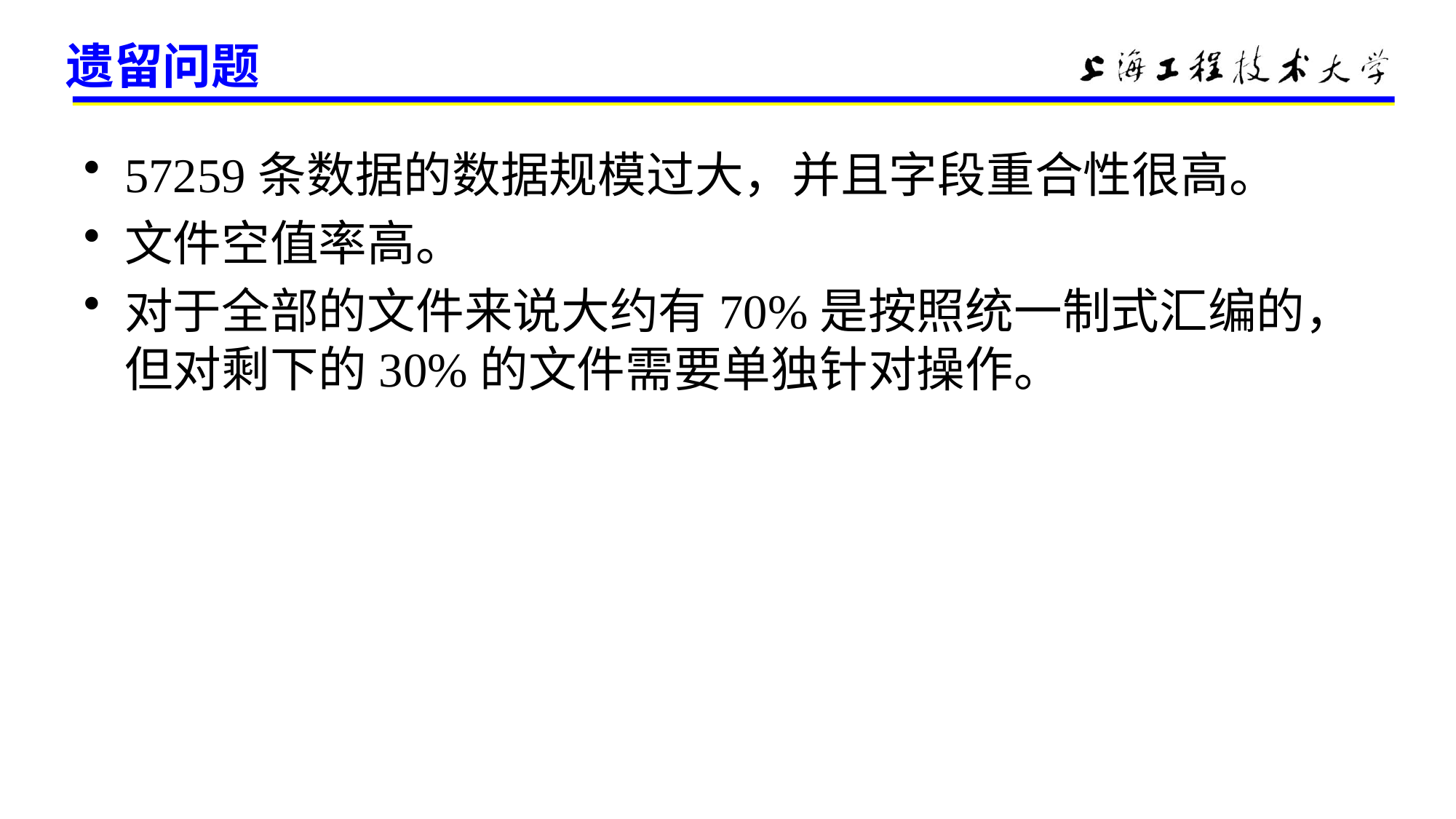

# 遗留问题
57259条数据的数据规模过大，并且字段重合性很高。
文件空值率高。
对于全部的文件来说大约有70%是按照统一制式汇编的，但对剩下的30%的文件需要单独针对操作。